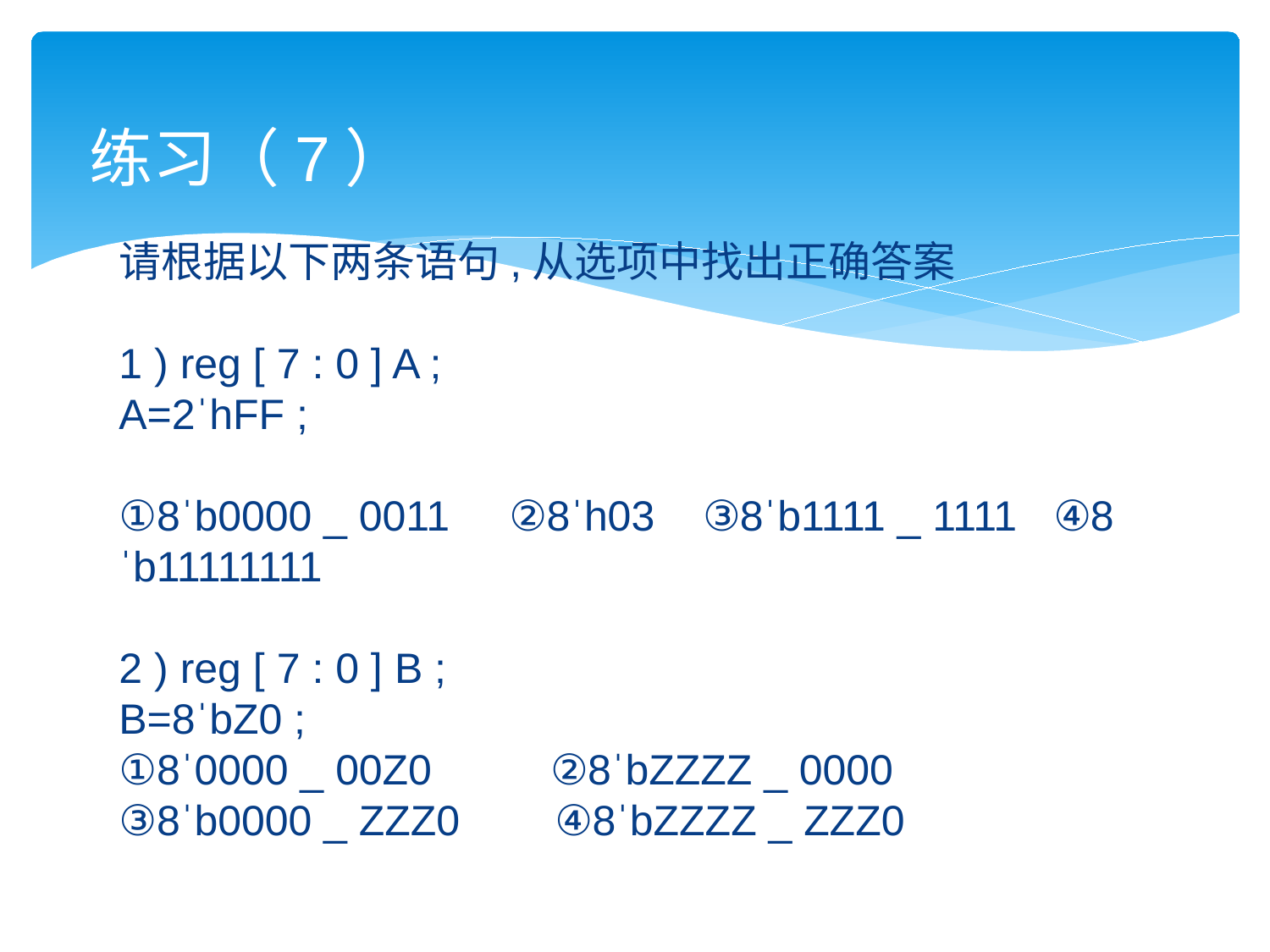

# 练习（7）
请根据以下两条语句,从选项中找出正确答案

1 ) reg [ 7 : 0 ] A ;
A=2ˈhFF ;

①8ˈb0000 _ 0011     ②8ˈh03    ③8ˈb1111 _ 1111   ④8ˈb11111111

2 ) reg [ 7 : 0 ] B ;
B=8ˈbZ0 ;
①8ˈ0000 _ 00Z0          ②8ˈbZZZZ _ 0000
③8ˈb0000 _ ZZZ0        ④8ˈbZZZZ _ ZZZ0